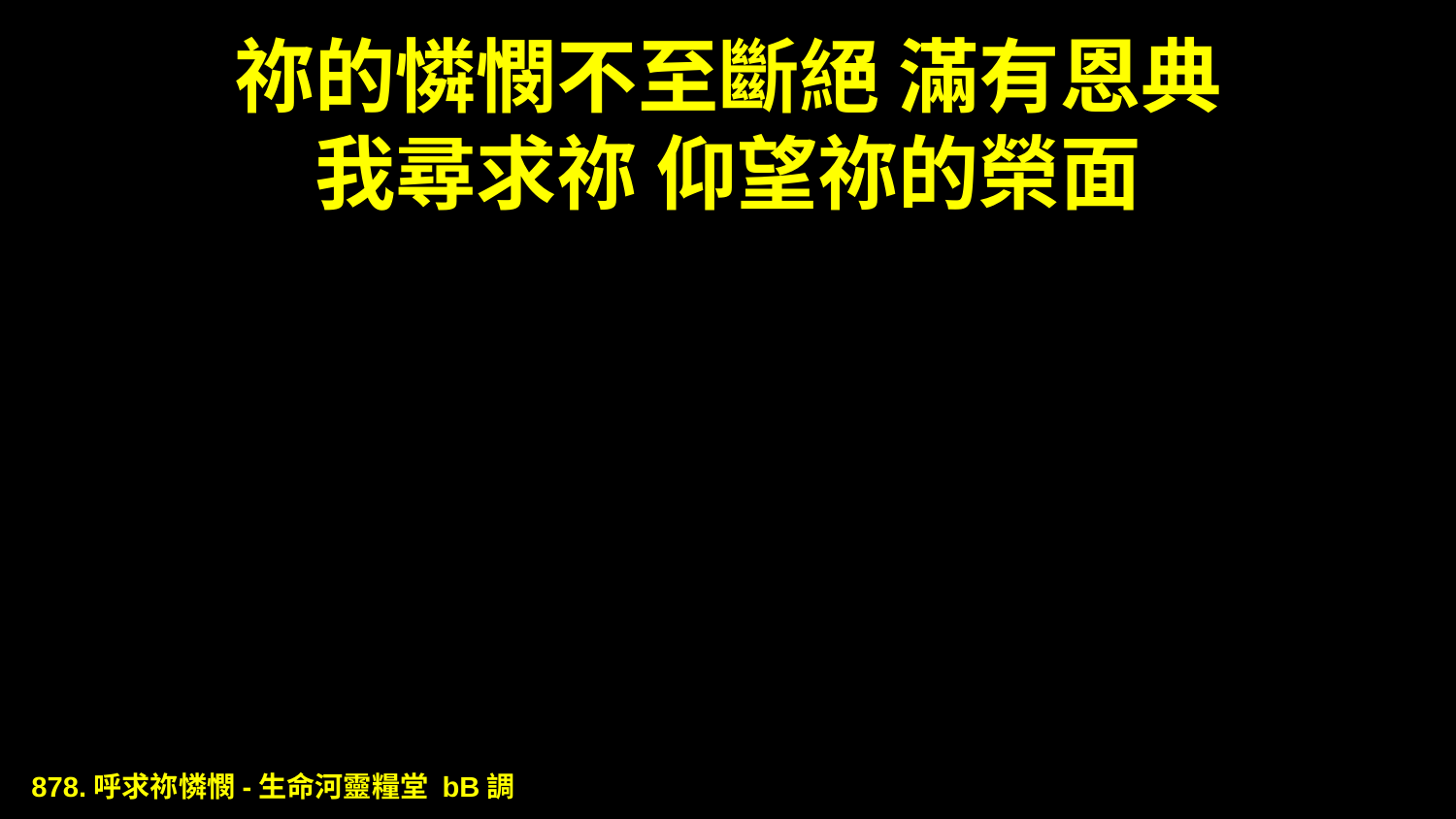

# 祢的憐憫不至斷絕 滿有恩典 我尋求祢 仰望祢的榮面
878.呼求祢憐憫-生命河靈糧堂 bB調